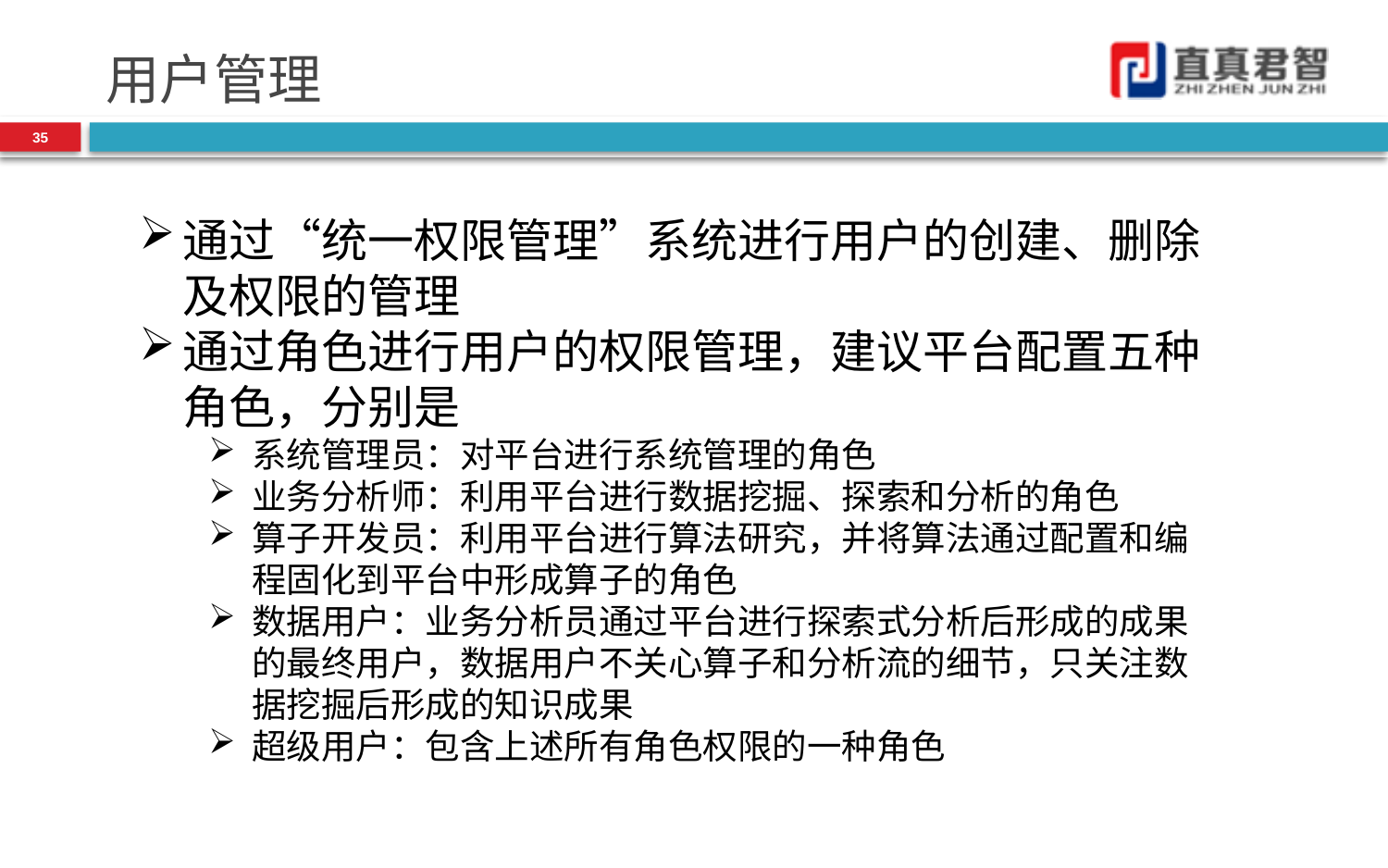

# 用户管理
35
通过“统一权限管理”系统进行用户的创建、删除及权限的管理
通过角色进行用户的权限管理，建议平台配置五种角色，分别是
系统管理员：对平台进行系统管理的角色
业务分析师：利用平台进行数据挖掘、探索和分析的角色
算子开发员：利用平台进行算法研究，并将算法通过配置和编程固化到平台中形成算子的角色
数据用户：业务分析员通过平台进行探索式分析后形成的成果的最终用户，数据用户不关心算子和分析流的细节，只关注数据挖掘后形成的知识成果
超级用户：包含上述所有角色权限的一种角色